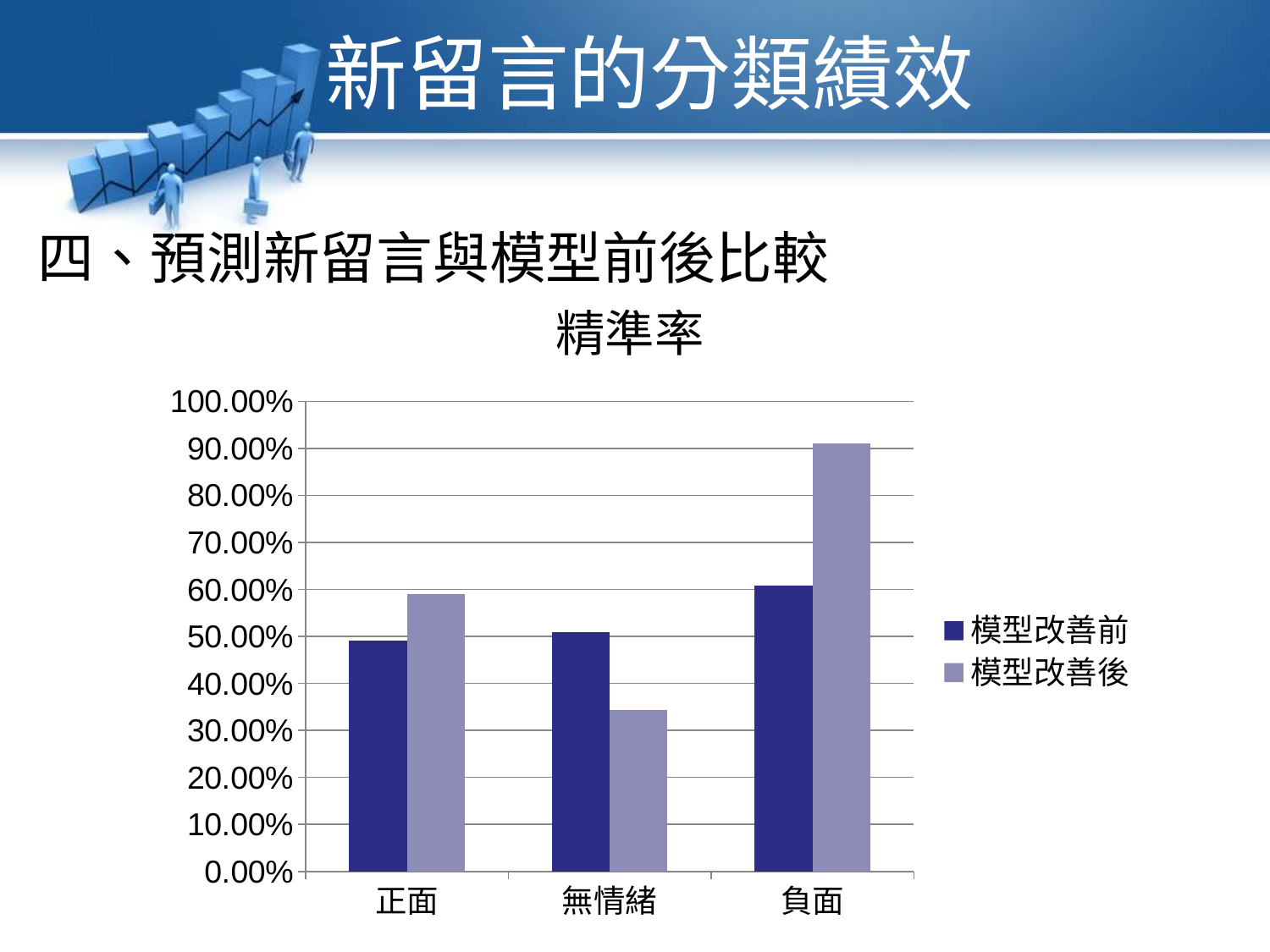

新留言的分類績效
四、預測新留言與模型前後比較

精準率

### Chart

| Category |  |  |
|---|---|---|
| 正面 | 0.49193548387096775 | 0.5903614457831325 |
| 無情緒 | 0.5089285714285714 | 0.3434343434343434 |
| 負面 | 0.6092436974789915 | 0.9113475177304965 |